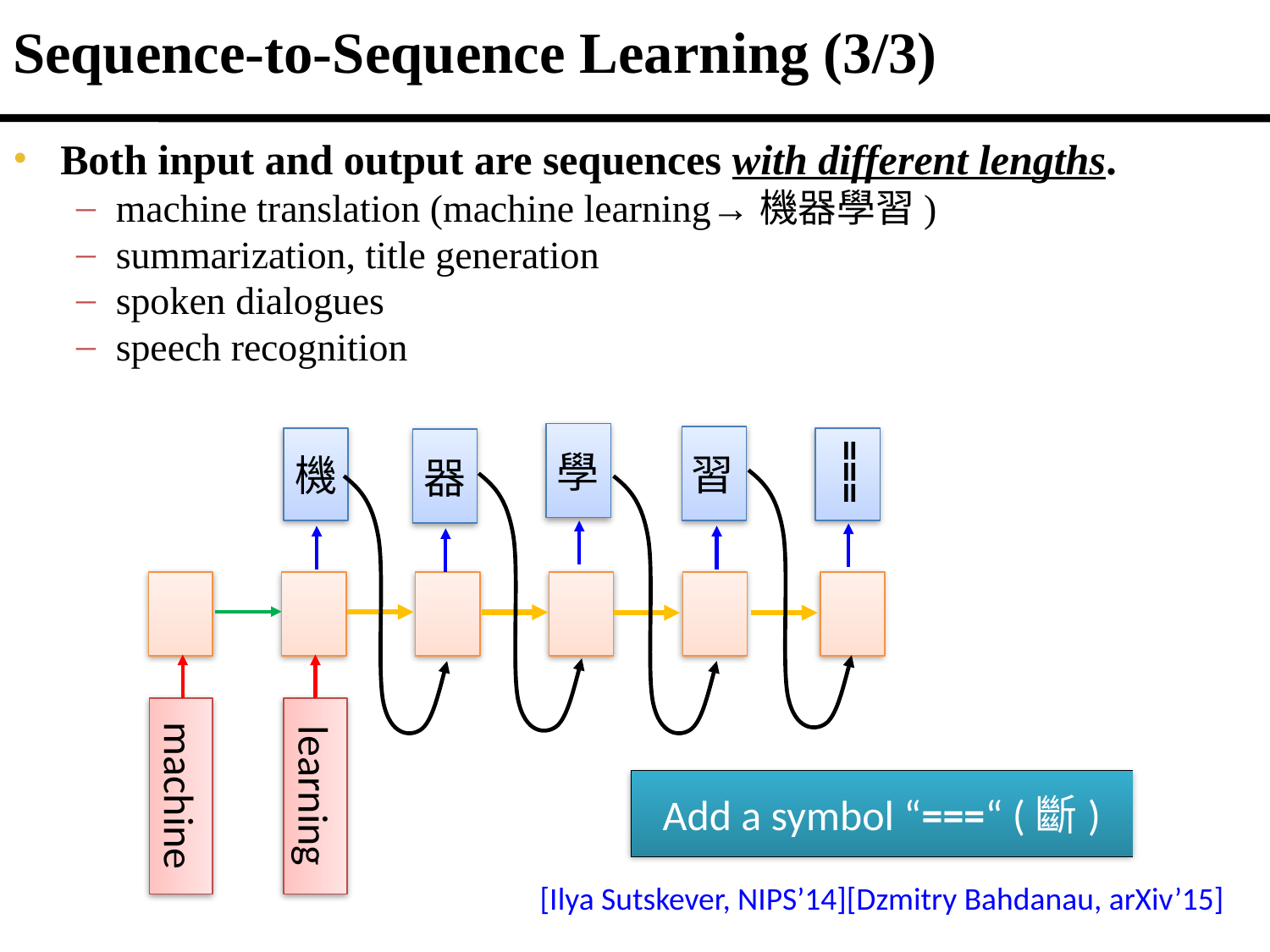

# Sequence-to-Sequence Learning (3/3)

Both input and output are sequences with different lengths.
machine translation (machine learning→機器學習)
summarization, title generation
spoken dialogues
speech recognition

學

器
===
習
機

learning

machine
Add a symbol “===“ (斷)
[Ilya Sutskever, NIPS’14][Dzmitry Bahdanau, arXiv’15]